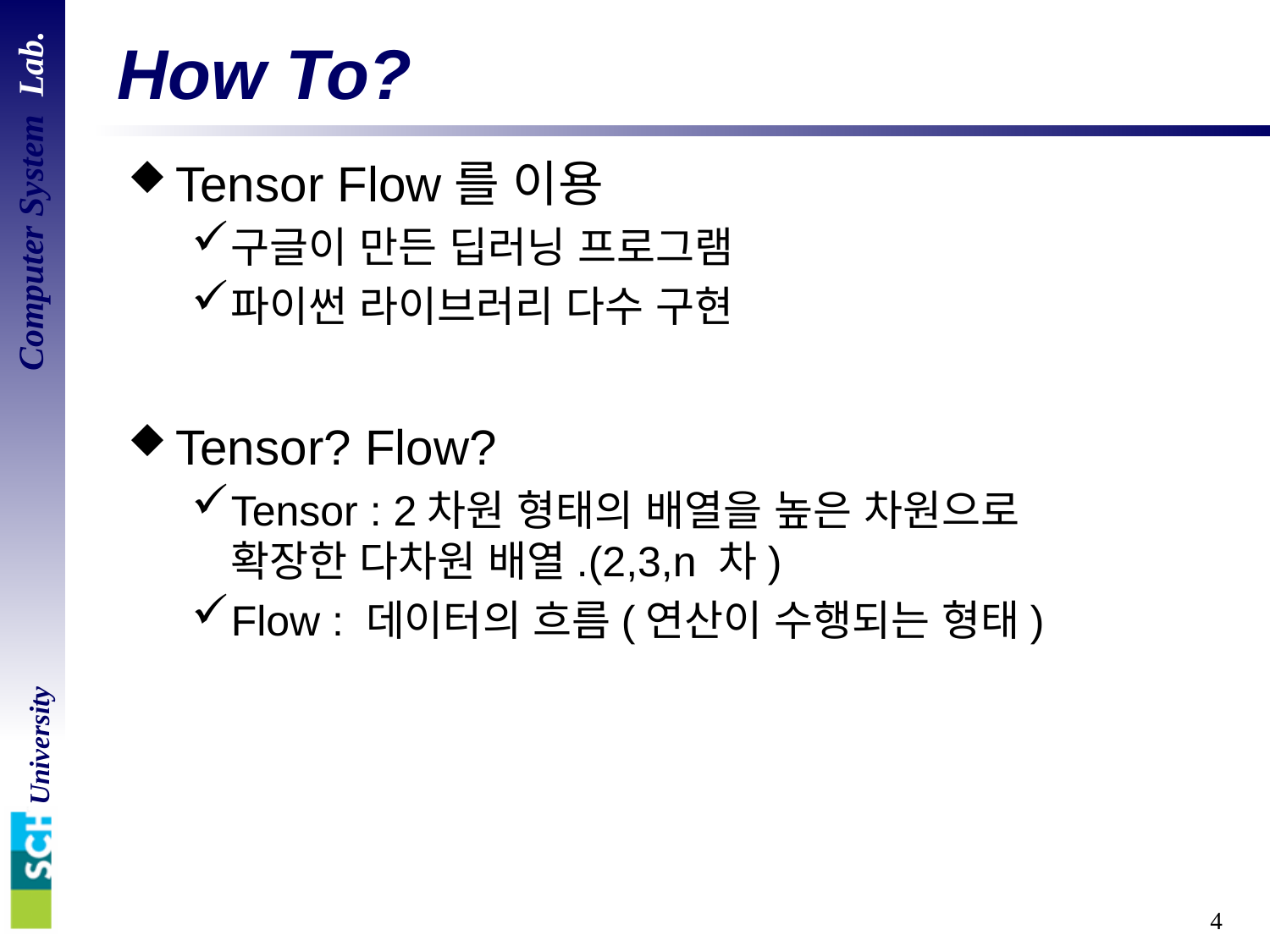

# How To?
Tensor Flow를 이용
구글이 만든 딥러닝 프로그램
파이썬 라이브러리 다수 구현

Tensor? Flow?
Tensor : 2차원 형태의 배열을 높은 차원으로
확장한 다차원 배열.(2,3,n 차)
Flow : 데이터의 흐름(연산이 수행되는 형태)